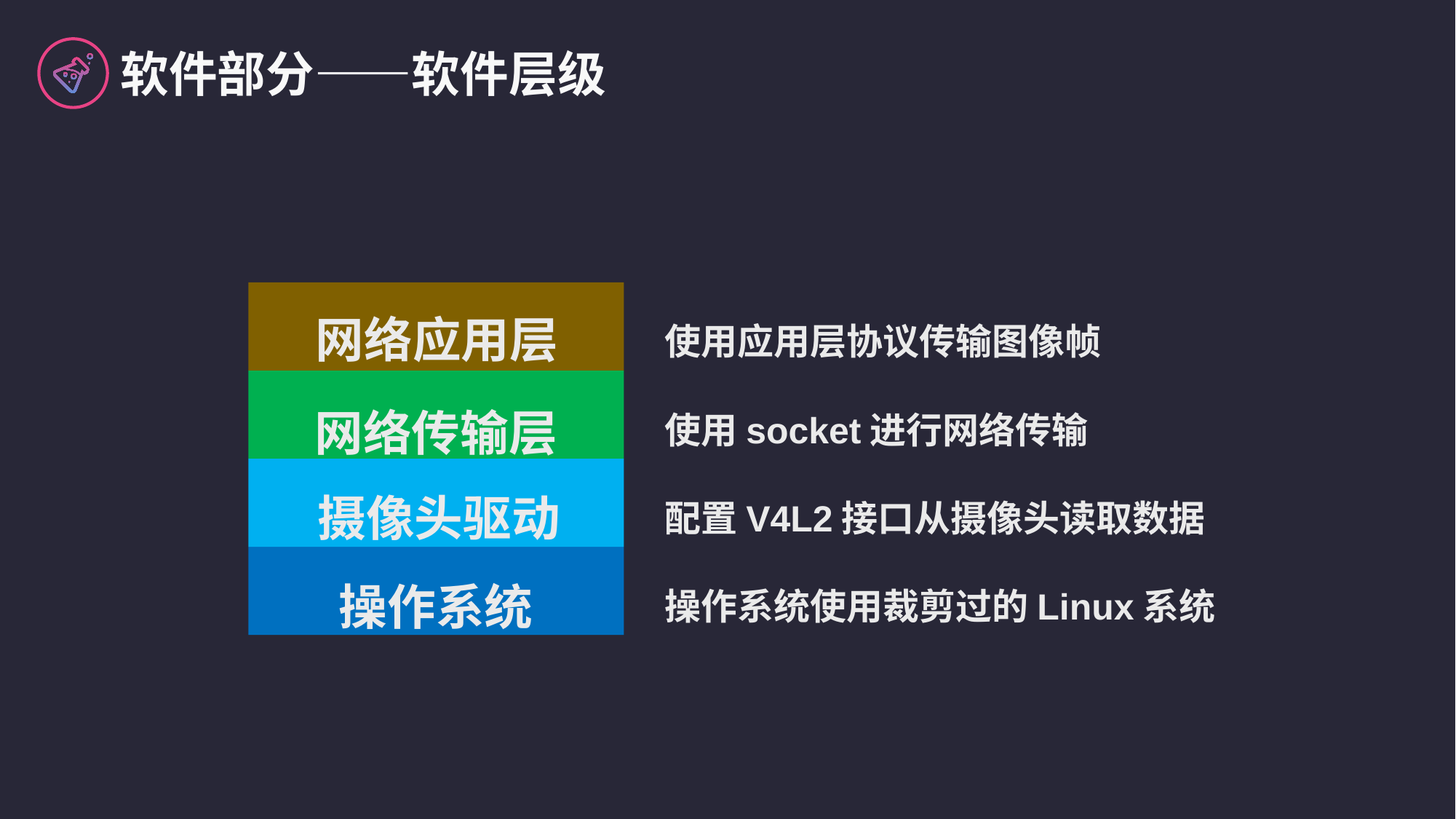

软件部分——软件层级

网络应用层

使用应用层协议传输图像帧
网络传输层

使用socket进行网络传输
摄像头驱动

配置V4L2接口从摄像头读取数据
操作系统

操作系统使用裁剪过的Linux系统